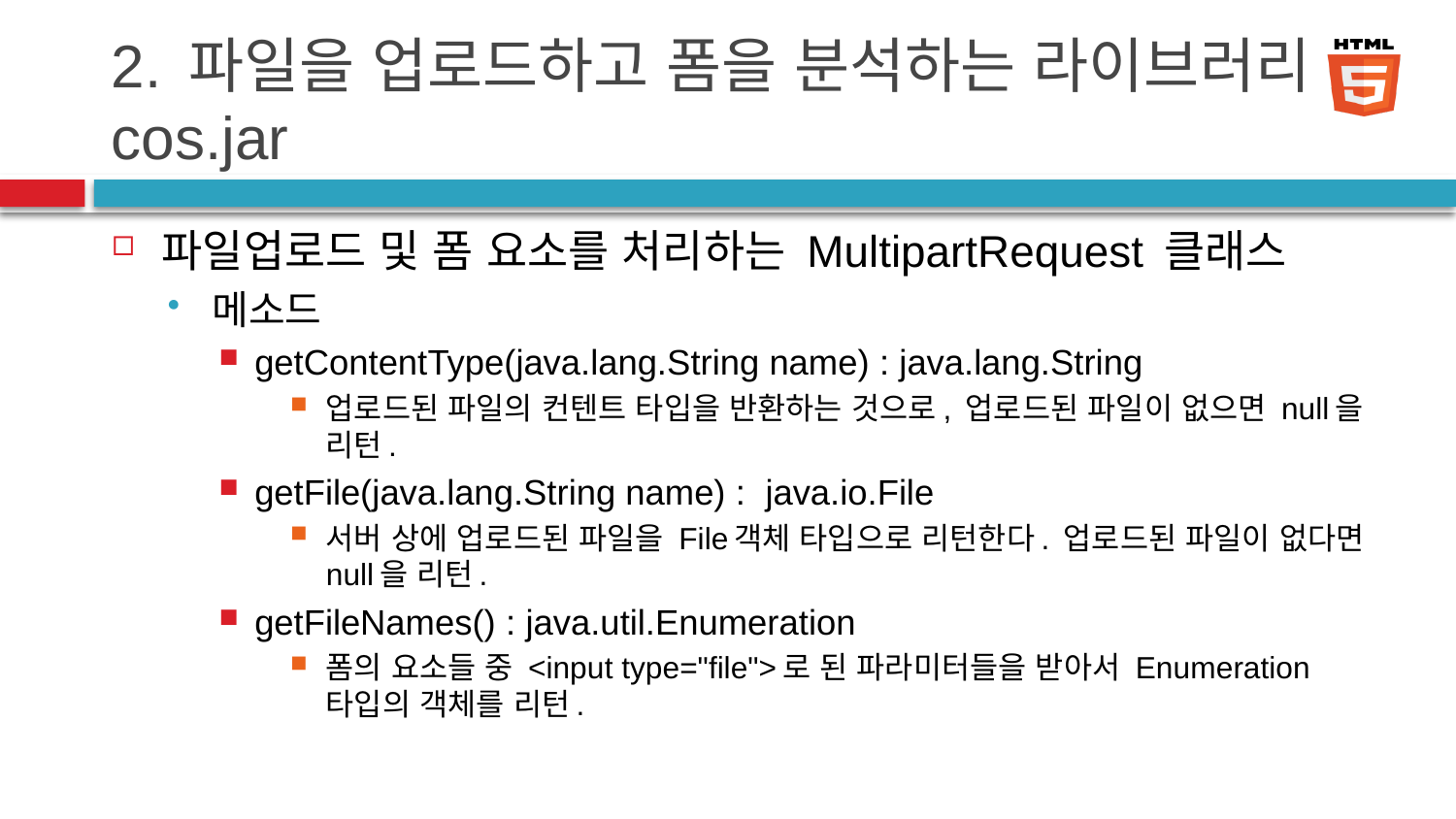

# 2. 파일을 업로드하고 폼을 분석하는 라이브러리 cos.jar
파일업로드 및 폼 요소를 처리하는 MultipartRequest 클래스
메소드
getContentType(java.lang.String name) : java.lang.String
업로드된 파일의 컨텐트 타입을 반환하는 것으로, 업로드된 파일이 없으면 null을 리턴.
getFile(java.lang.String name) :  java.io.File
서버 상에 업로드된 파일을 File객체 타입으로 리턴한다. 업로드된 파일이 없다면 null을 리턴.
getFileNames() : java.util.Enumeration
폼의 요소들 중 <input type="file">로 된 파라미터들을 받아서 Enumeration타입의 객체를 리턴.